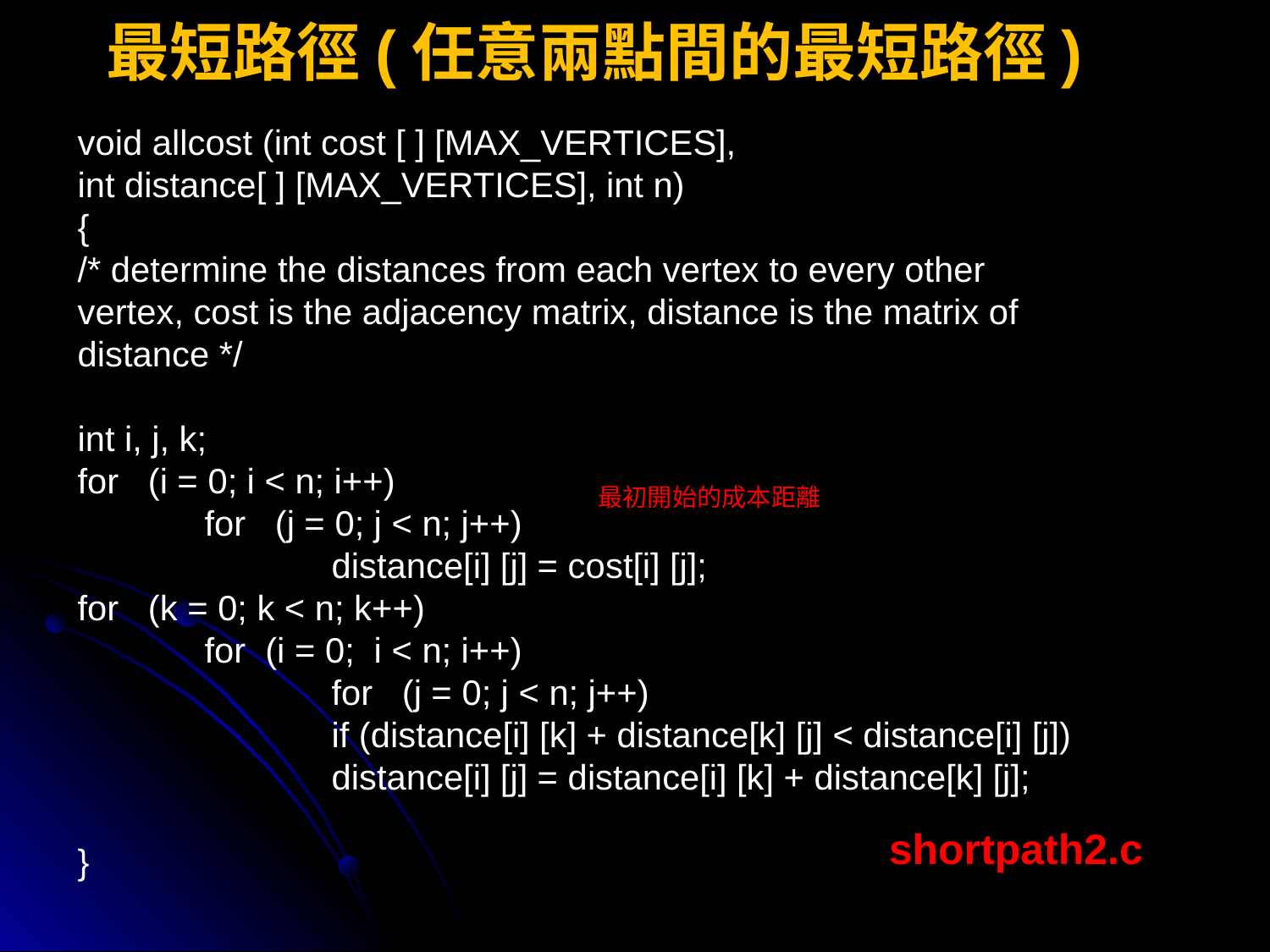

最短路徑(任意兩點間的最短路徑)
void allcost (int cost [ ] [MAX_VERTICES],
int distance[ ] [MAX_VERTICES], int n)
{
/* determine the distances from each vertex to every other
vertex, cost is the adjacency matrix, distance is the matrix of
distance */

int i, j, k;
for   (i = 0; i < n; i++)
	for   (j = 0; j < n; j++)
		distance[i] [j] = cost[i] [j];
for   (k = 0; k < n; k++)
	for  (i = 0;  i < n; i++)
		for   (j = 0; j < n; j++)
 		if (distance[i] [k] + distance[k] [j] < distance[i] [j])
 		distance[i] [j] = distance[i] [k] + distance[k] [j];

}
最初開始的成本距離
三層迴圈
shortpath2.c